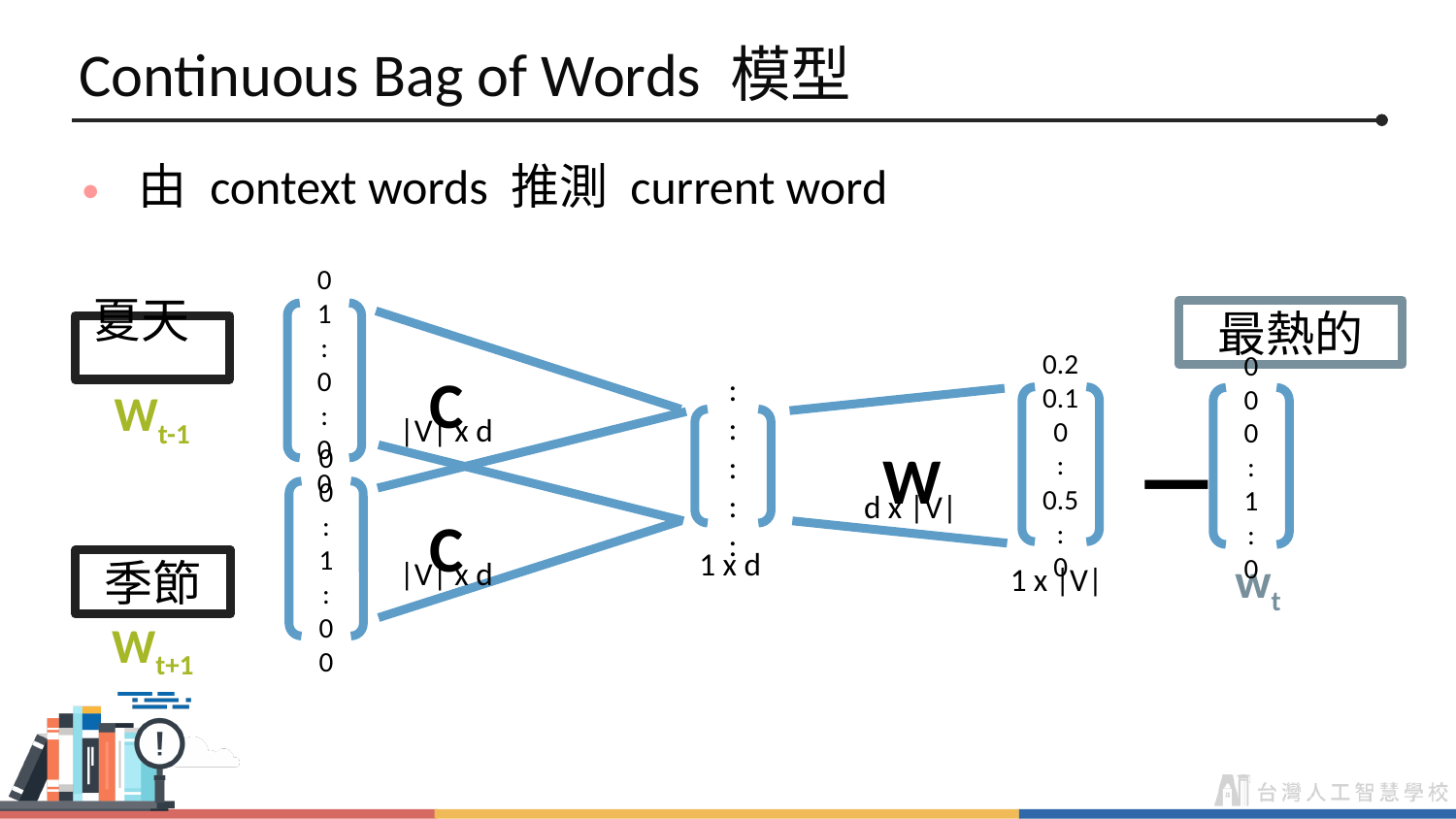

# Continuous Bag of Words 模型
由 context words 推測 current word
最熱的
0
1
:
0
:
0
0
C
|V| x d
0.2
0.1
0
:
0.5
:
0
1 x |V|
:
:
:
:
:
1 x d
W
d x |V|
0
0
:
1
:
0
0
C
|V| x d
夏天
Wt-1
0
0
0
:
1
:
0
－
wt
季節
Wt+1